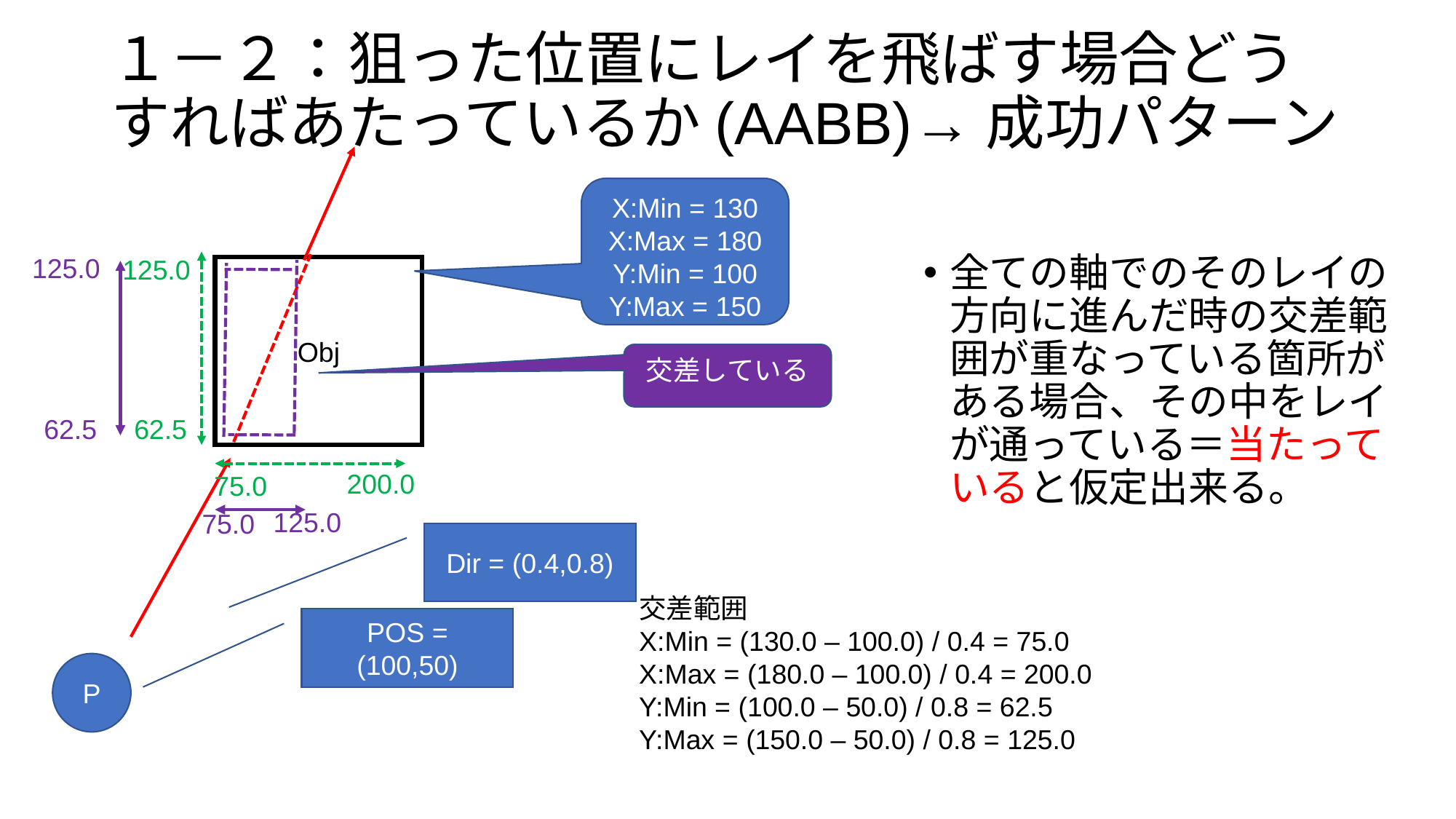

# １－２：狙った位置にレイを飛ばす場合どうすればあたっているか(AABB)→成功パターン
X:Min = 130
X:Max = 180
Y:Min = 100
Y:Max = 150
125.0
125.0
全ての軸でのそのレイの方向に進んだ時の交差範囲が重なっている箇所がある場合、その中をレイが通っている＝当たっていると仮定出来る。
Obj
交差している
62.5
62.5
200.0
75.0
125.0
75.0
Dir = (0.4,0.8)
交差範囲
X:Min = (130.0 – 100.0) / 0.4 = 75.0
X:Max = (180.0 – 100.0) / 0.4 = 200.0
Y:Min = (100.0 – 50.0) / 0.8 = 62.5
Y:Max = (150.0 – 50.0) / 0.8 = 125.0
POS = (100,50)
P